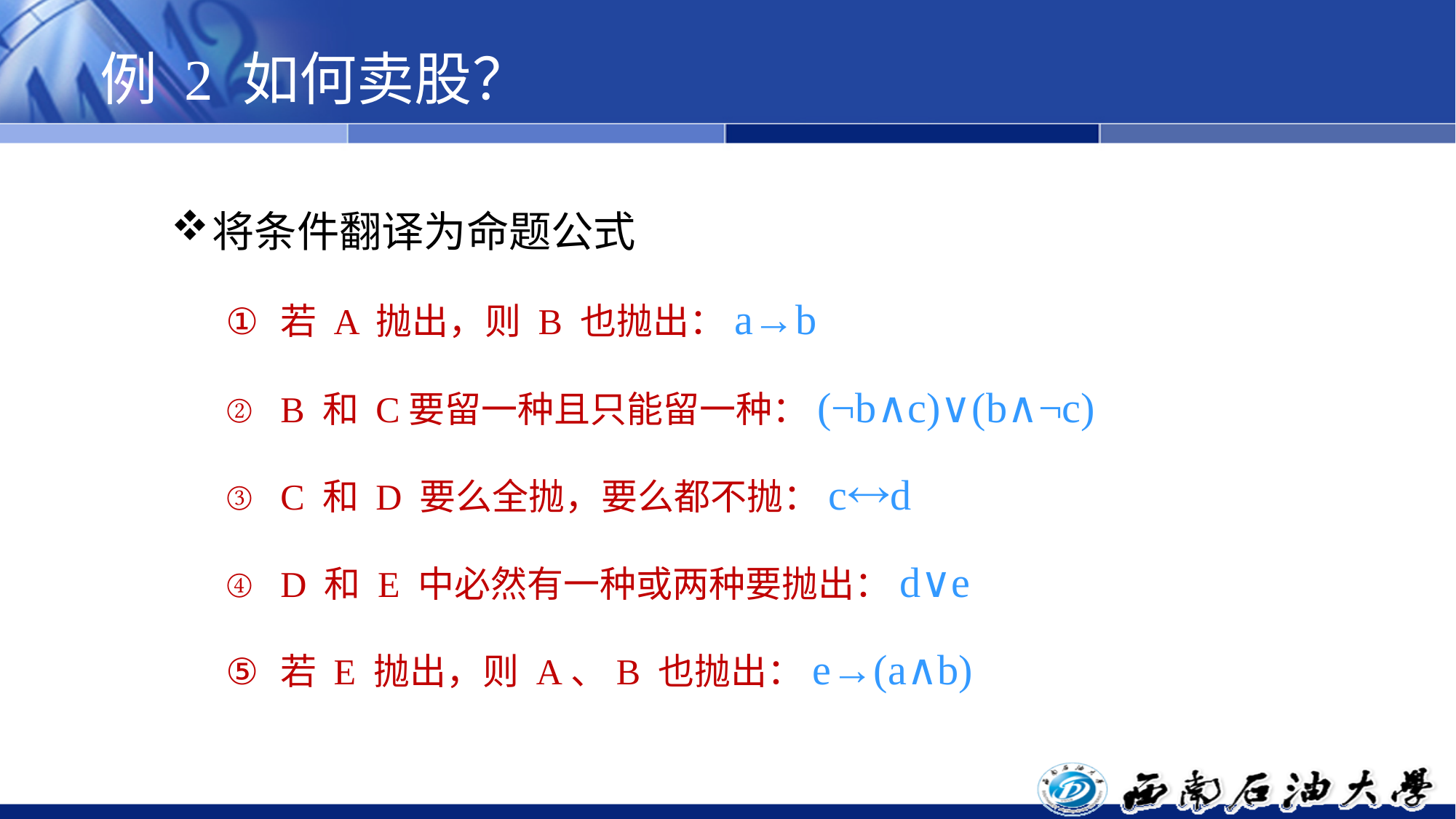

# 例 2 如何卖股？
将条件翻译为命题公式
若 A 抛出，则 B 也抛出：a→b
B 和 C要留一种且只能留一种：(¬b∧c)∨(b∧¬c)
C 和 D 要么全抛，要么都不抛：c↔d
D 和 E 中必然有一种或两种要抛出：d∨e
若 E 抛出，则 A、B 也抛出：e→(a∧b)